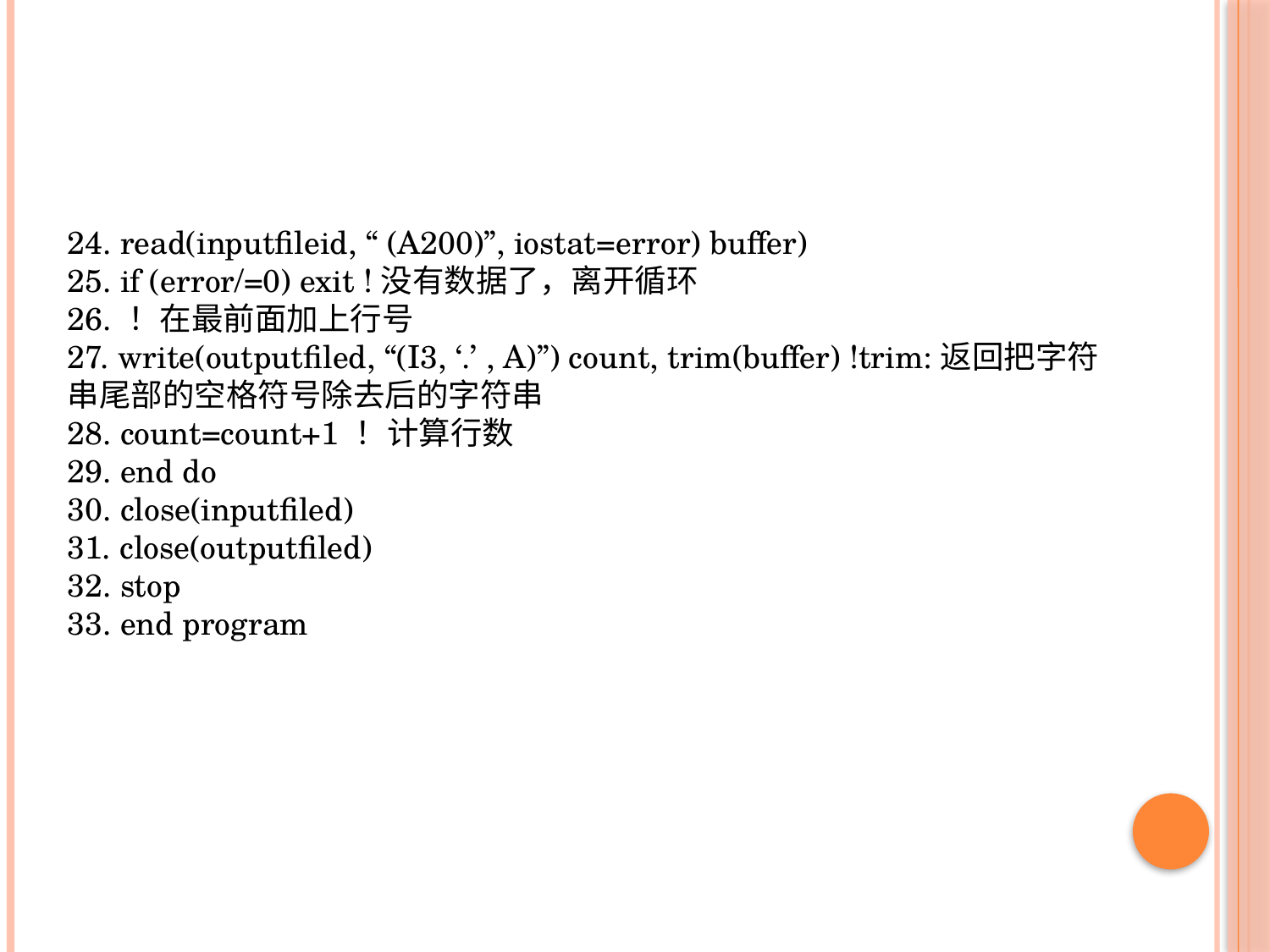

24. read(inputfileid, “ (A200)”, iostat=error) buffer)
25. if (error/=0) exit !没有数据了，离开循环
26. ！在最前面加上行号
27. write(outputfiled, “(I3, ‘.’ , A)”) count, trim(buffer) !trim:返回把字符串尾部的空格符号除去后的字符串
28. count=count+1 ！计算行数
29. end do
30. close(inputfiled)
31. close(outputfiled)
32. stop
33. end program